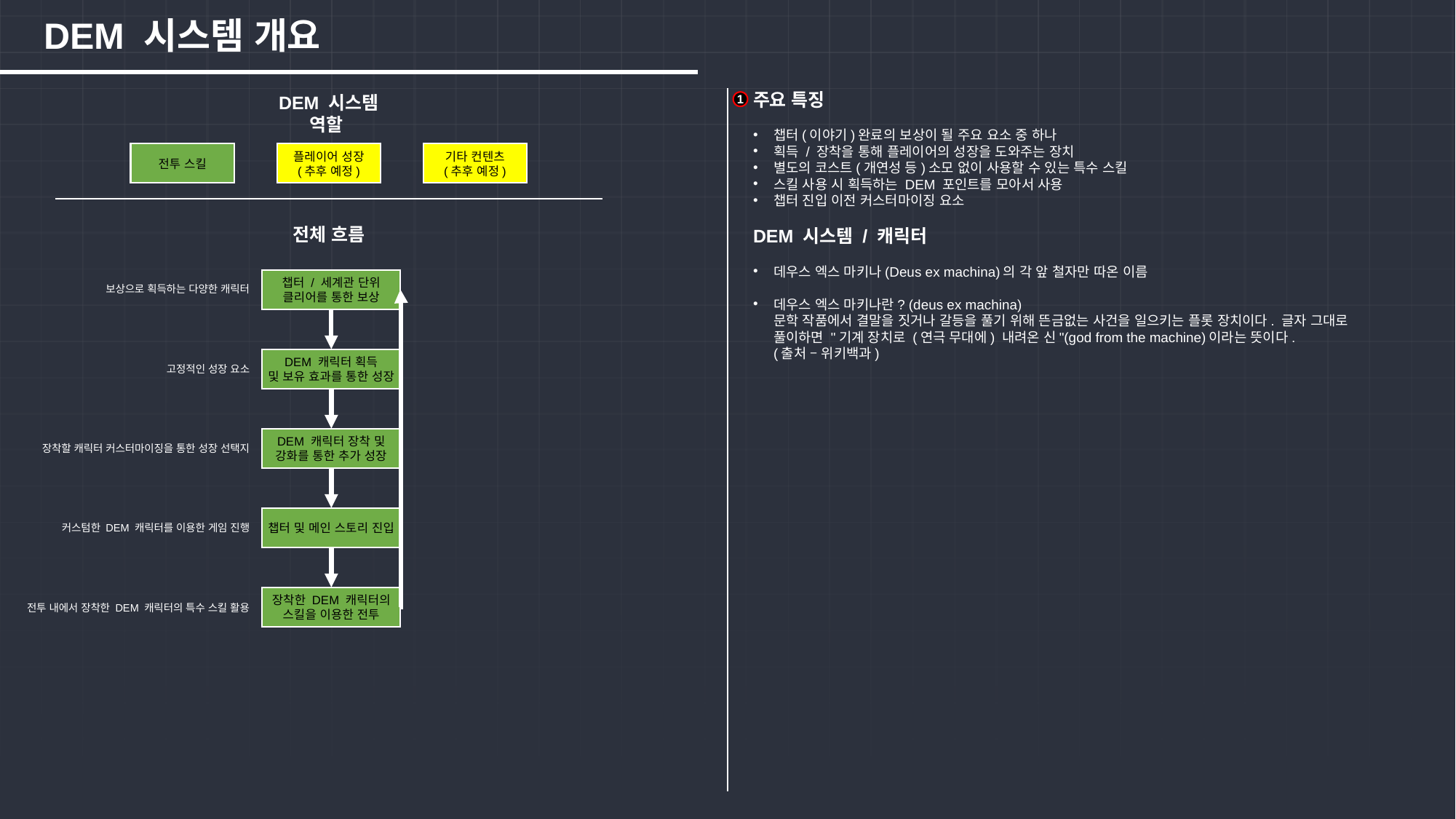

DEM 시스템 개요
주요 특징

챕터(이야기)완료의 보상이 될 주요 요소 중 하나
획득 / 장착을 통해 플레이어의 성장을 도와주는 장치
별도의 코스트(개연성 등)소모 없이 사용할 수 있는 특수 스킬
스킬 사용 시 획득하는 DEM 포인트를 모아서 사용
챕터 진입 이전 커스터마이징 요소

DEM 시스템 / 캐릭터

데우스 엑스 마키나(Deus ex machina)의 각 앞 철자만 따온 이름

데우스 엑스 마키나란? (deus ex machina)
문학 작품에서 결말을 짓거나 갈등을 풀기 위해 뜬금없는 사건을 일으키는 플롯 장치이다. 글자 그대로 풀이하면 "기계 장치로 (연극 무대에) 내려온 신"(god from the machine)이라는 뜻이다.
(출처 – 위키백과)

1
DEM 시스템 역할
전투 스킬
플레이어 성장
(추후 예정)
기타 컨텐츠
(추후 예정)
전체 흐름
보상으로 획득하는 다양한 캐릭터
챕터 / 세계관 단위
클리어를 통한 보상
고정적인 성장 요소
DEM 캐릭터 획득
및 보유 효과를 통한 성장
장착할 캐릭터 커스터마이징을 통한 성장 선택지
DEM 캐릭터 장착 및
강화를 통한 추가 성장
챕터 및 메인 스토리 진입
커스텀한 DEM 캐릭터를 이용한 게임 진행
장착한 DEM 캐릭터의
스킬을 이용한 전투
전투 내에서 장착한 DEM 캐릭터의 특수 스킬 활용